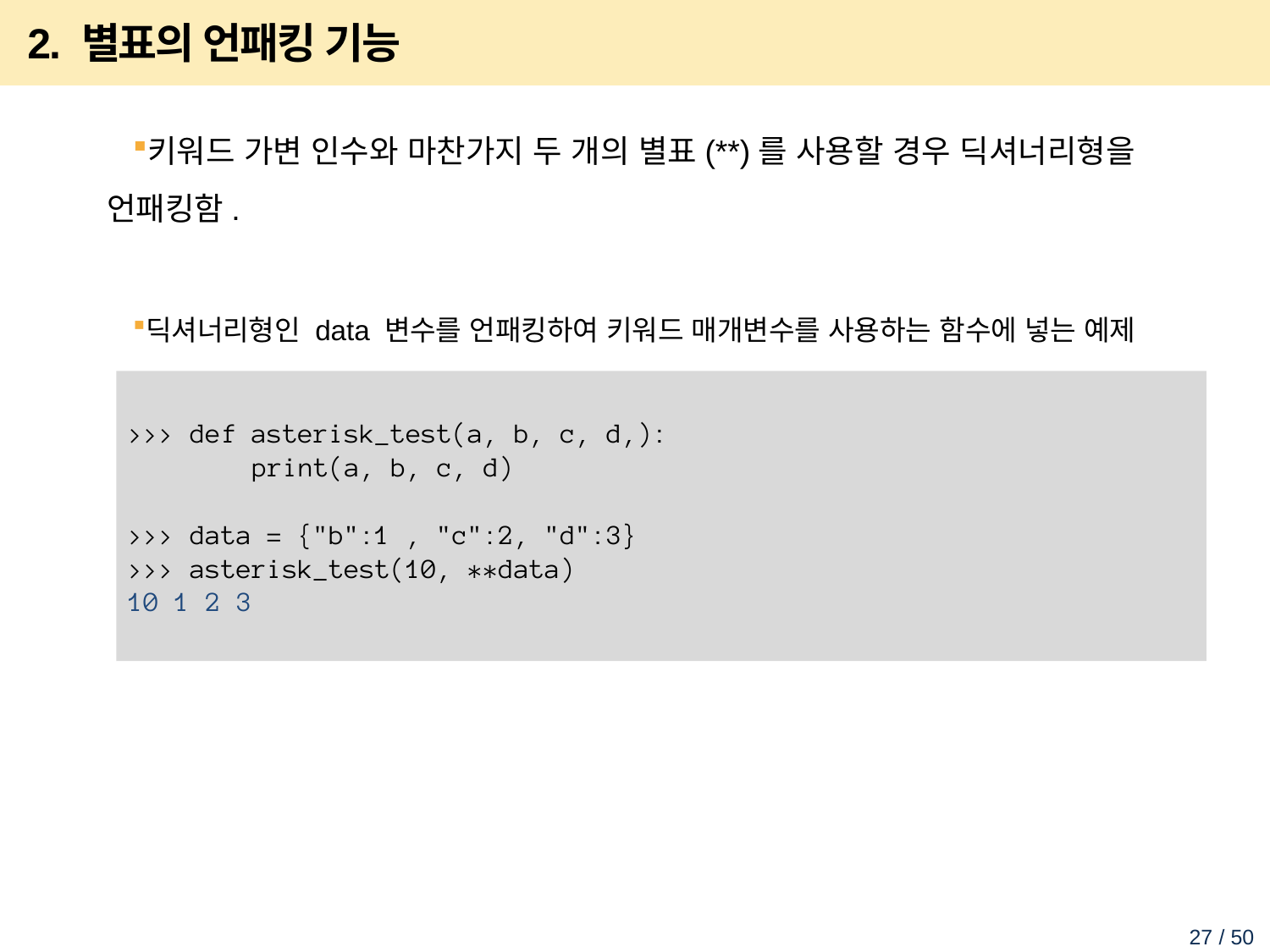

# 2. 별표의 언패킹 기능
키워드 가변 인수와 마찬가지 두 개의 별표(**)를 사용할 경우 딕셔너리형을 언패킹함.

딕셔너리형인 data 변수를 언패킹하여 키워드 매개변수를 사용하는 함수에 넣는 예제
>>> def asterisk_test(a, b, c, d,):
        print(a, b, c, d)

>>> data = {"b":1 , "c":2, "d":3}
>>> asterisk_test(10, **data)
10 1 2 3